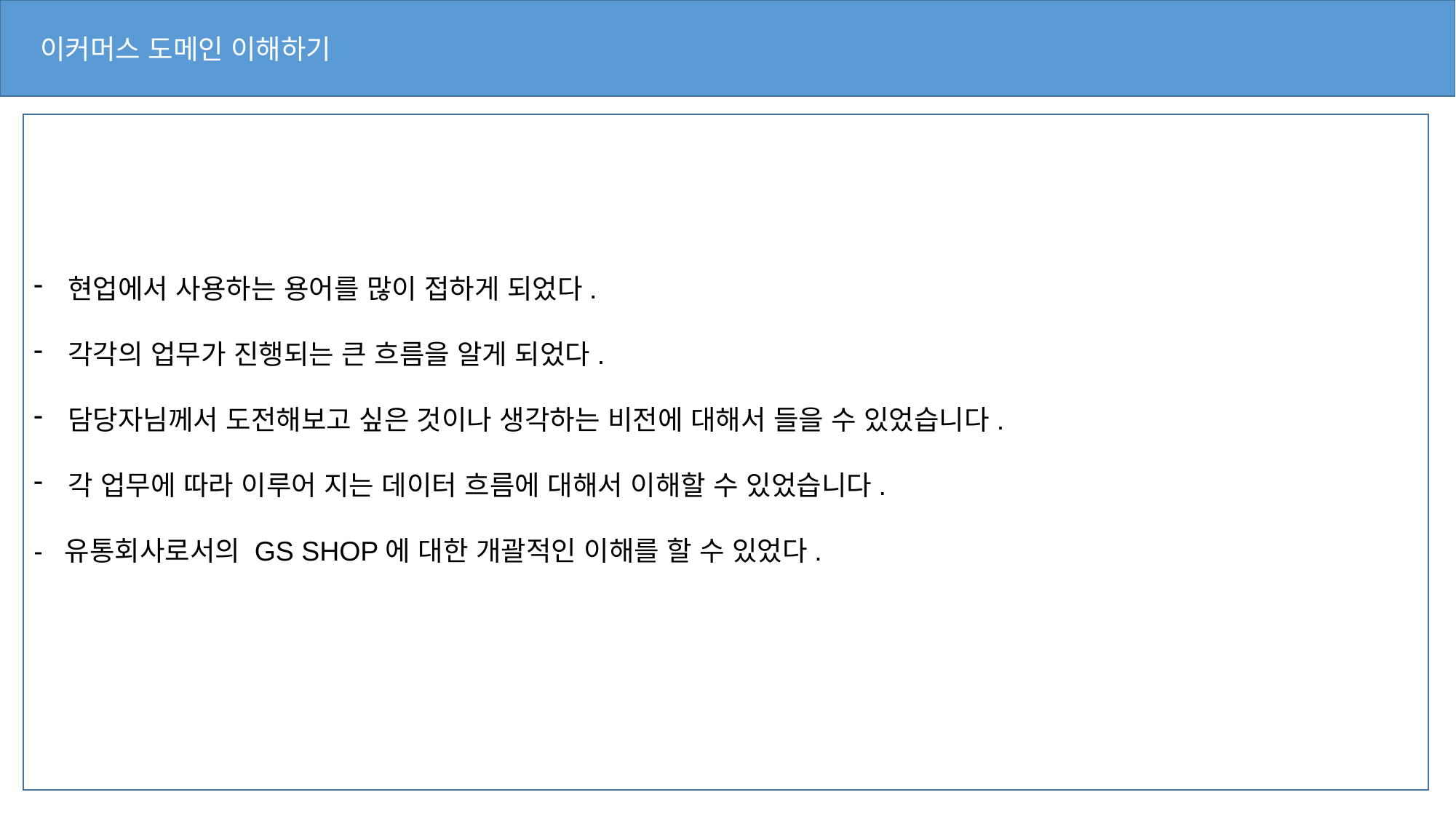

이커머스 도메인 이해하기
흐름
현업에서 사용하는 용어를 많이 접하게 되었다.

각각의 업무가 진행되는 큰 흐름을 알게 되었다.

담당자님께서 도전해보고 싶은 것이나 생각하는 비전에 대해서 들을 수 있었습니다.

각 업무에 따라 이루어 지는 데이터 흐름에 대해서 이해할 수 있었습니다.

-  유통회사로서의 GS SHOP에 대한 개괄적인 이해를 할 수 있었다.  시스템 개발을 위해서는 GS SHOP에서 업무가 이루어지는 프로과정, 각 도메인의 주요업무, 이에 따른 데이터의 흐름 등 업무에 관한 전반적인 이해가 필요하다.
SHOP의  시스템 개발을 위해서는 GS SHOP에서 업무가 이루어지는 프로과정, 각 도메인의 주요업무, 이에 따른 데이터의 흐름 등 업무에 관한 전반적인 이해가 필요하다.